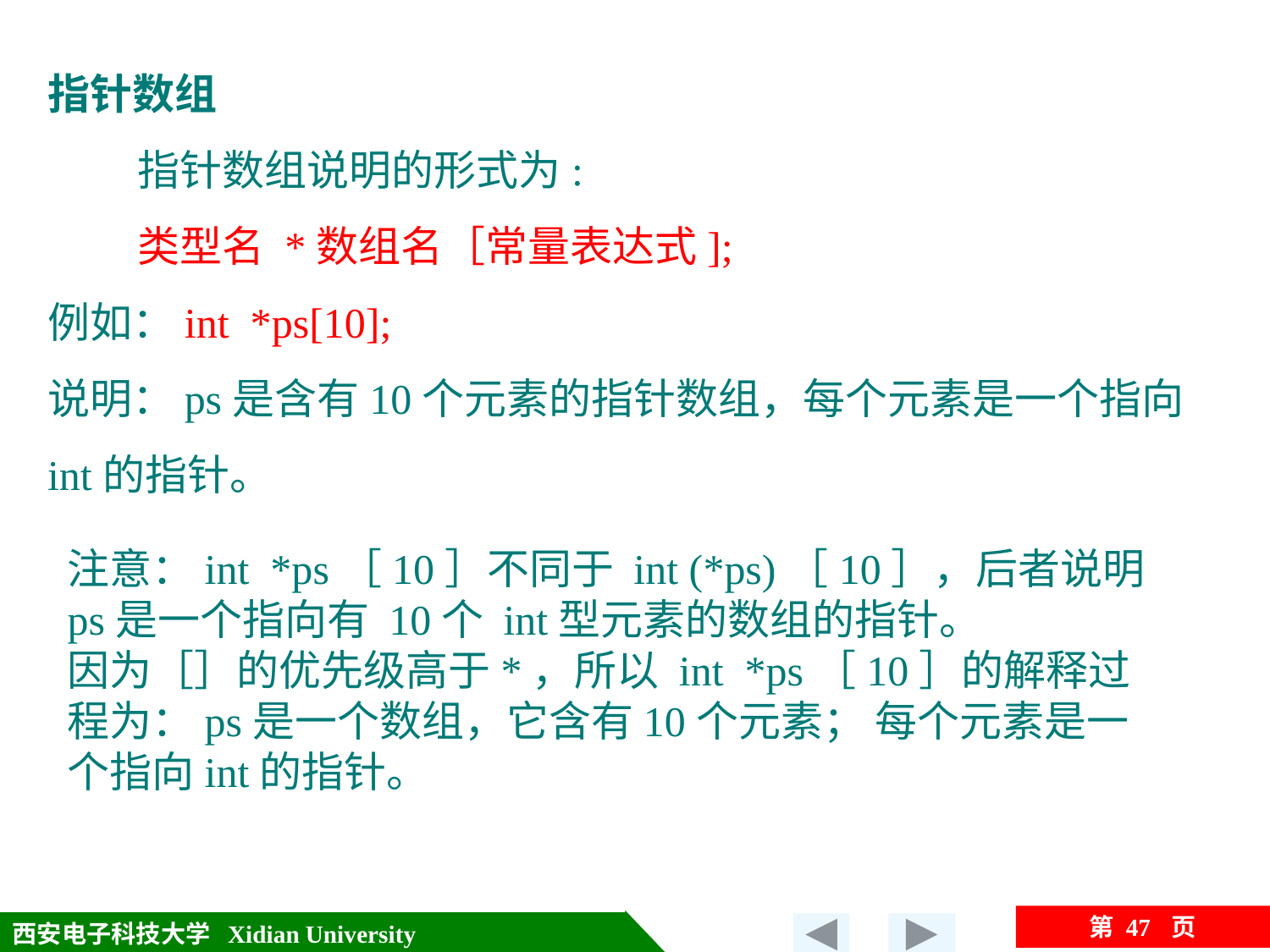

指针数组
    　指针数组说明的形式为:
    　类型名 *数组名［常量表达式];
例如：int  *ps[10];
说明：ps是含有10个元素的指针数组，每个元素是一个指向int的指针。
注意：int  *ps［10］不同于 int (*ps)［10］，后者说明 ps是一个指向有 10个 int型元素的数组的指针。
因为［］的优先级高于*，所以 int  *ps［10］的解释过程为：ps是一个数组，它含有10个元素； 每个元素是一个指向int的指针。